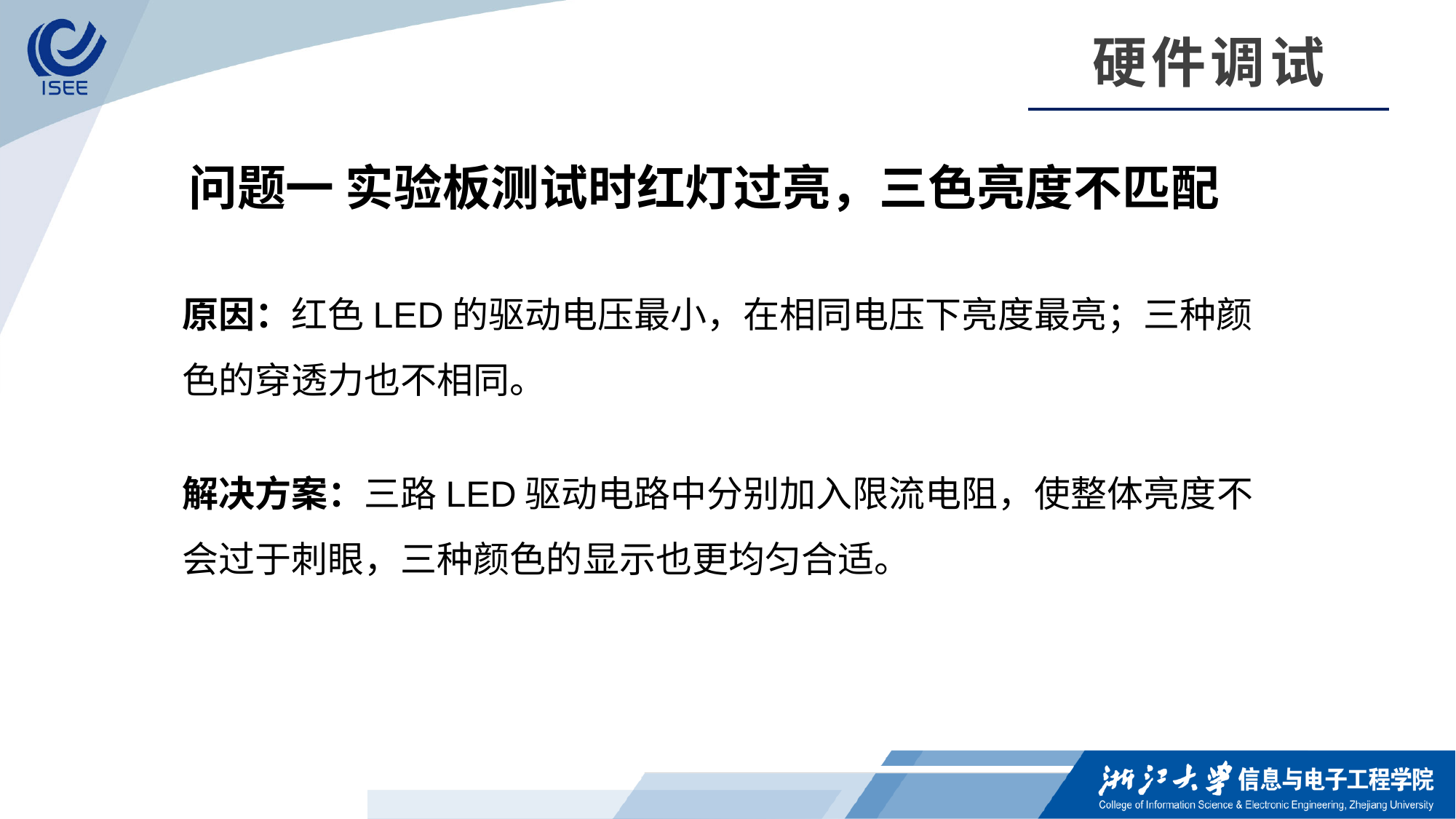

硬件调试
问题一 实验板测试时红灯过亮，三色亮度不匹配
原因：红色LED的驱动电压最小，在相同电压下亮度最亮；三种颜色的穿透力也不相同。
解决方案：三路LED驱动电路中分别加入限流电阻，使整体亮度不会过于刺眼，三种颜色的显示也更均匀合适。